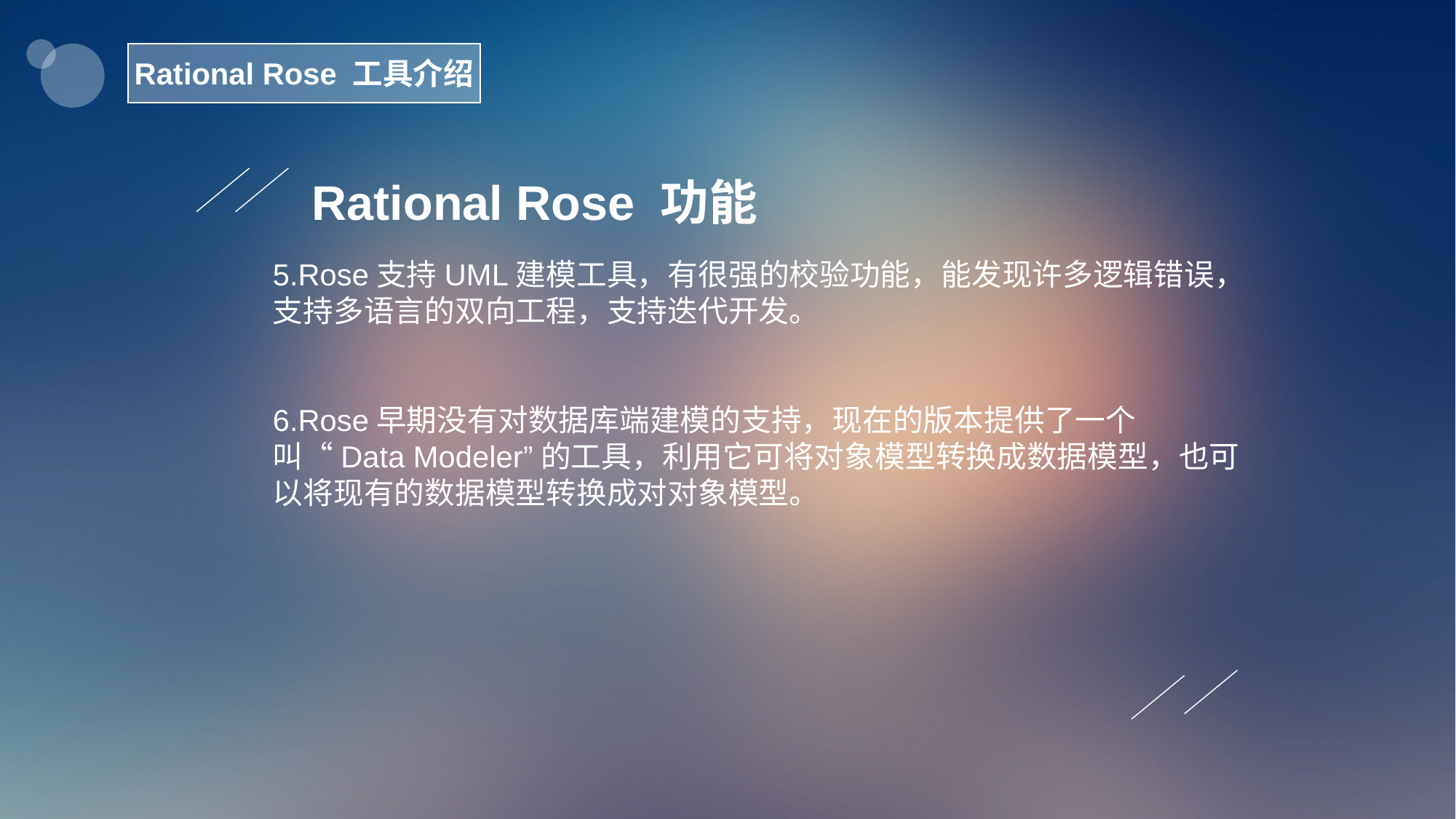

Rational Rose 工具介绍
Rational Rose 功能

5.Rose支持UML建模工具，有很强的校验功能，能发现许多逻辑错误，支持多语言的双向工程，支持迭代开发。

6.Rose早期没有对数据库端建模的支持，现在的版本提供了一个叫“Data Modeler”的工具，利用它可将对象模型转换成数据模型，也可以将现有的数据模型转换成对对象模型。